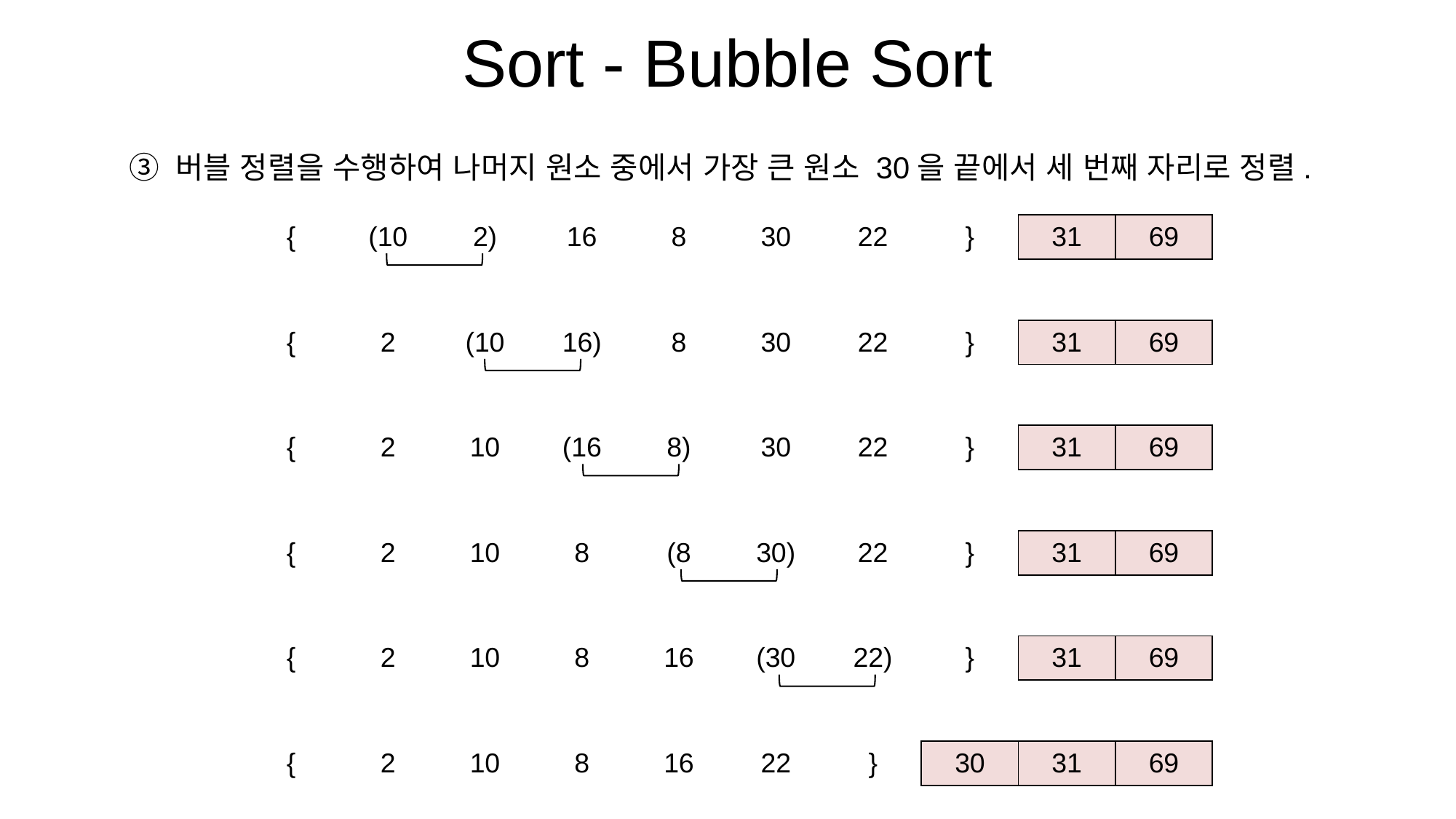

# Sort - Bubble Sort
③ 버블 정렬을 수행하여 나머지 원소 중에서 가장 큰 원소 30을 끝에서 세 번째 자리로 정렬.

| { | (10 | 2) | 16 | 8 | 30 | 22 | } | 31 | 69 |
| --- | --- | --- | --- | --- | --- | --- | --- | --- | --- |

| { | 2 | (10 | 16) | 8 | 30 | 22 | } | 31 | 69 |
| --- | --- | --- | --- | --- | --- | --- | --- | --- | --- |

| { | 2 | 10 | (16 | 8) | 30 | 22 | } | 31 | 69 |
| --- | --- | --- | --- | --- | --- | --- | --- | --- | --- |

| { | 2 | 10 | 8 | (8 | 30) | 22 | } | 31 | 69 |
| --- | --- | --- | --- | --- | --- | --- | --- | --- | --- |

| { | 2 | 10 | 8 | 16 | (30 | 22) | } | 31 | 69 |
| --- | --- | --- | --- | --- | --- | --- | --- | --- | --- |
| { | 2 | 10 | 8 | 16 | 22 | } | 30 | 31 | 69 |
| --- | --- | --- | --- | --- | --- | --- | --- | --- | --- |